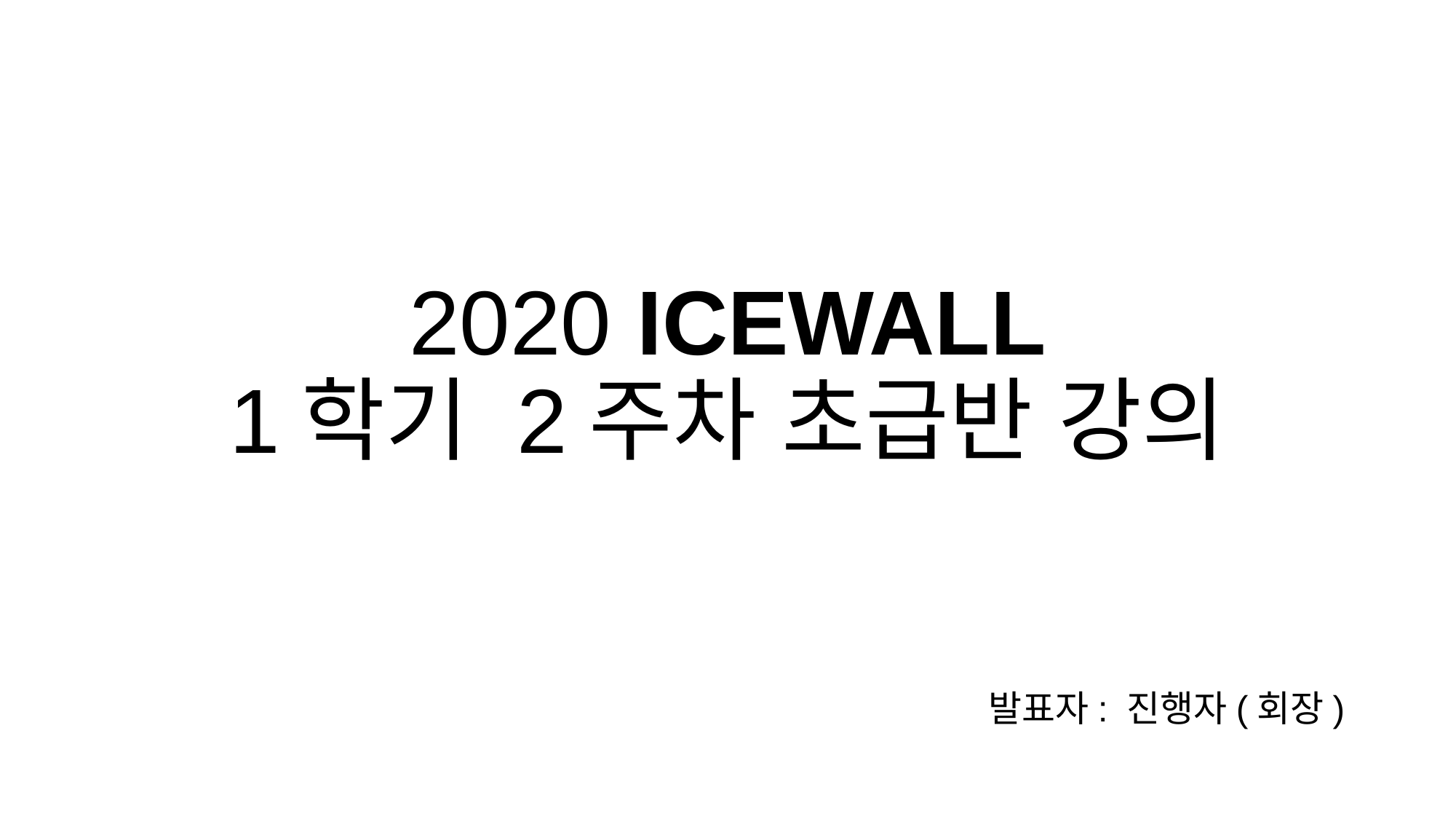

# 2020 ICEWALL 1학기 2주차 초급반 강의
발표자: 진행자(회장)